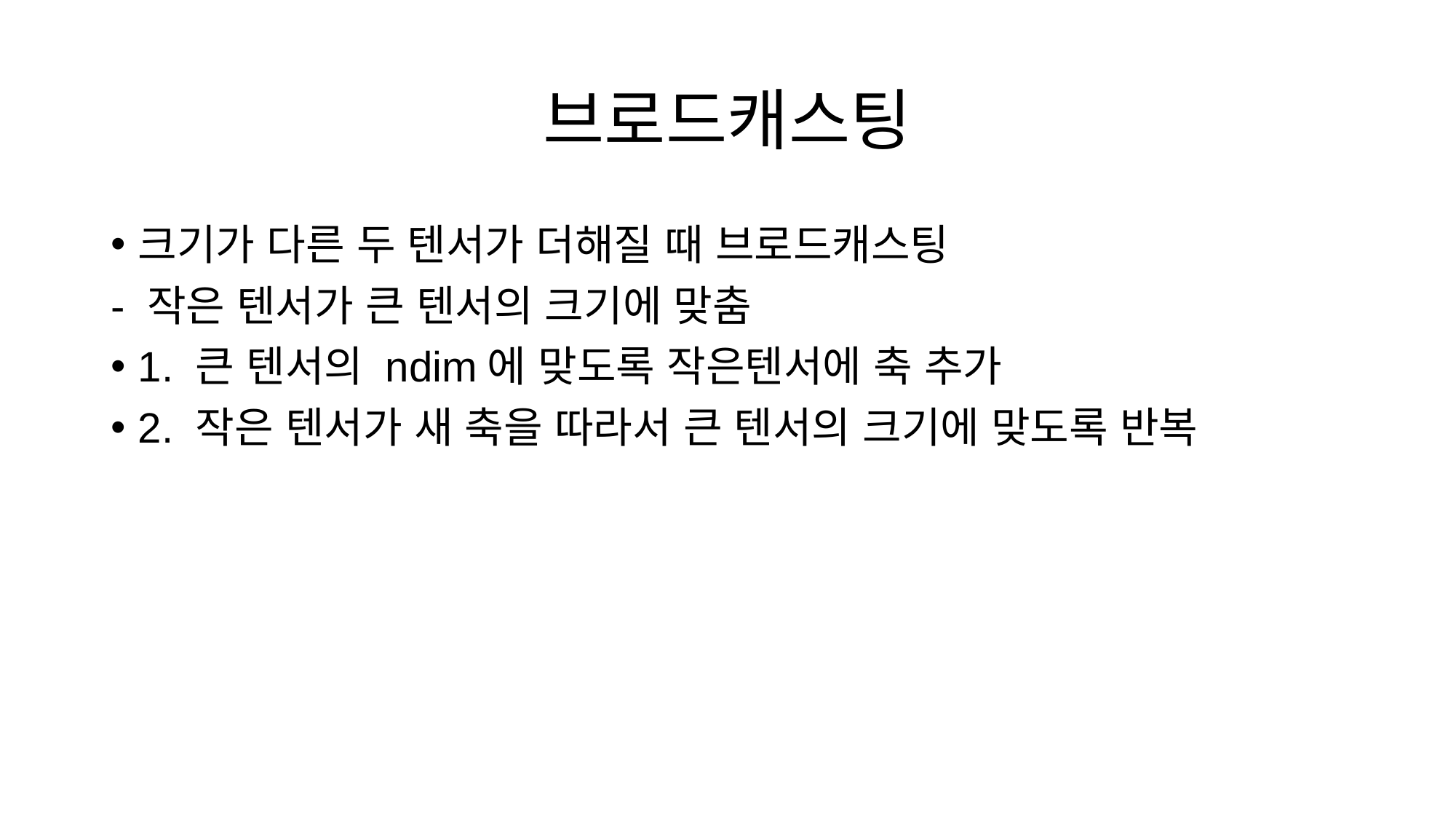

# 브로드캐스팅
크기가 다른 두 텐서가 더해질 때 브로드캐스팅
- 작은 텐서가 큰 텐서의 크기에 맞춤
1. 큰 텐서의 ndim에 맞도록 작은텐서에 축 추가
2. 작은 텐서가 새 축을 따라서 큰 텐서의 크기에 맞도록 반복